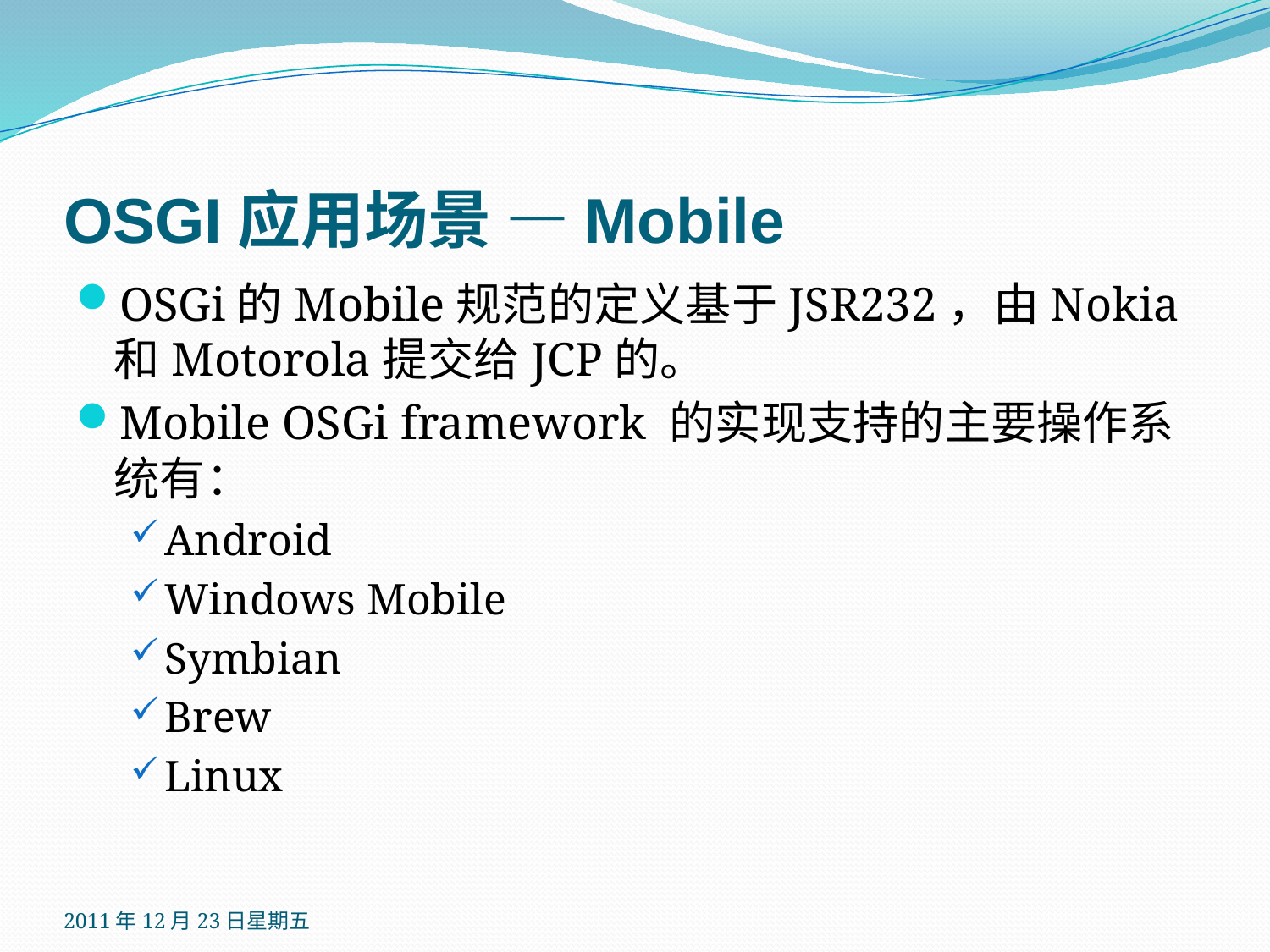

# OSGI应用场景 —Mobile
OSGi的Mobile规范的定义基于JSR232，由Nokia和Motorola提交给JCP的。
Mobile OSGi framework 的实现支持的主要操作系统有：
Android
Windows Mobile
Symbian
Brew
Linux
2011年12月23日星期五